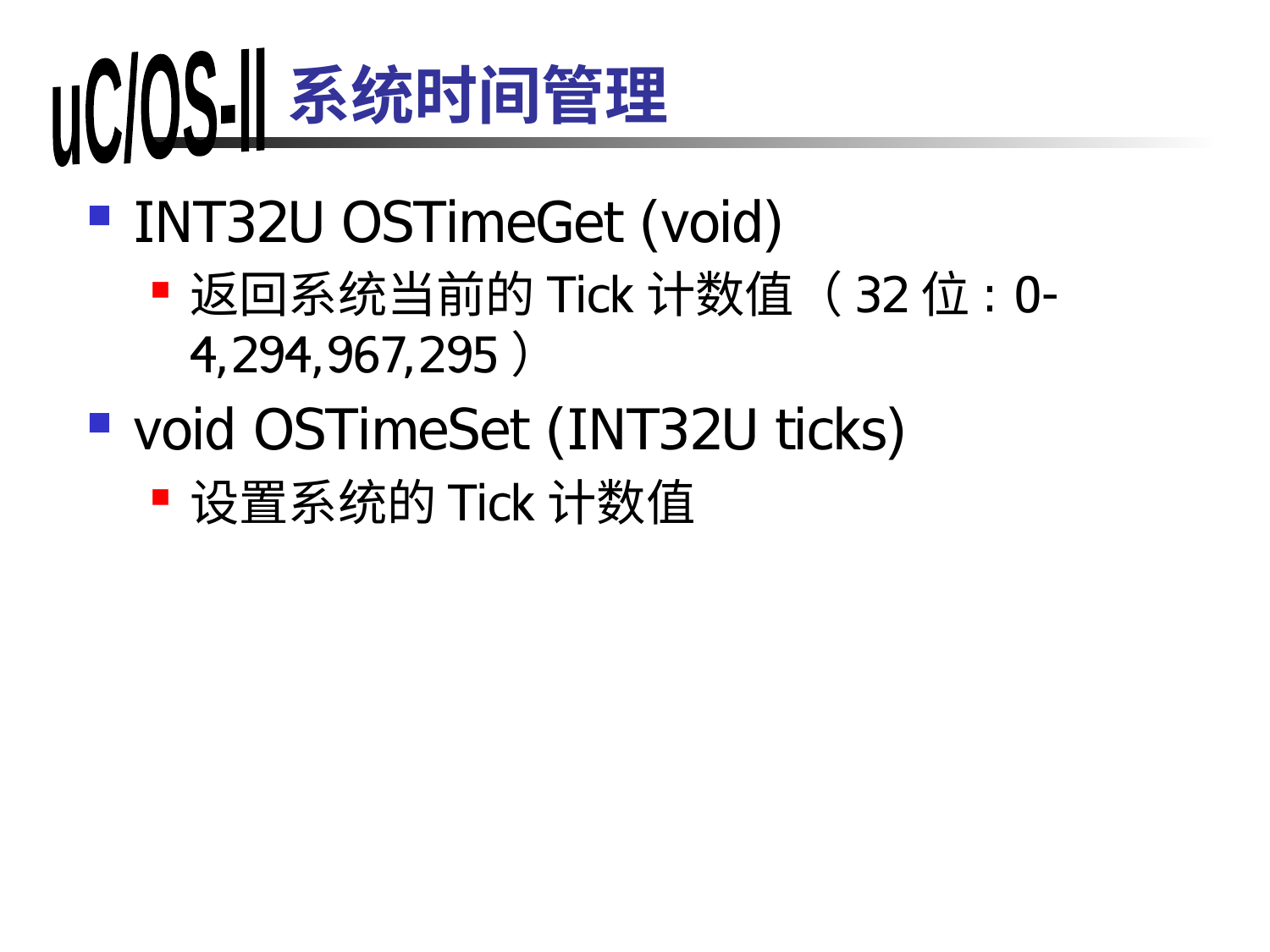

# 系统时间管理
INT32U OSTimeGet (void)
返回系统当前的Tick计数值（32位: 0-4,294,967,295）
void OSTimeSet (INT32U ticks)
设置系统的Tick计数值